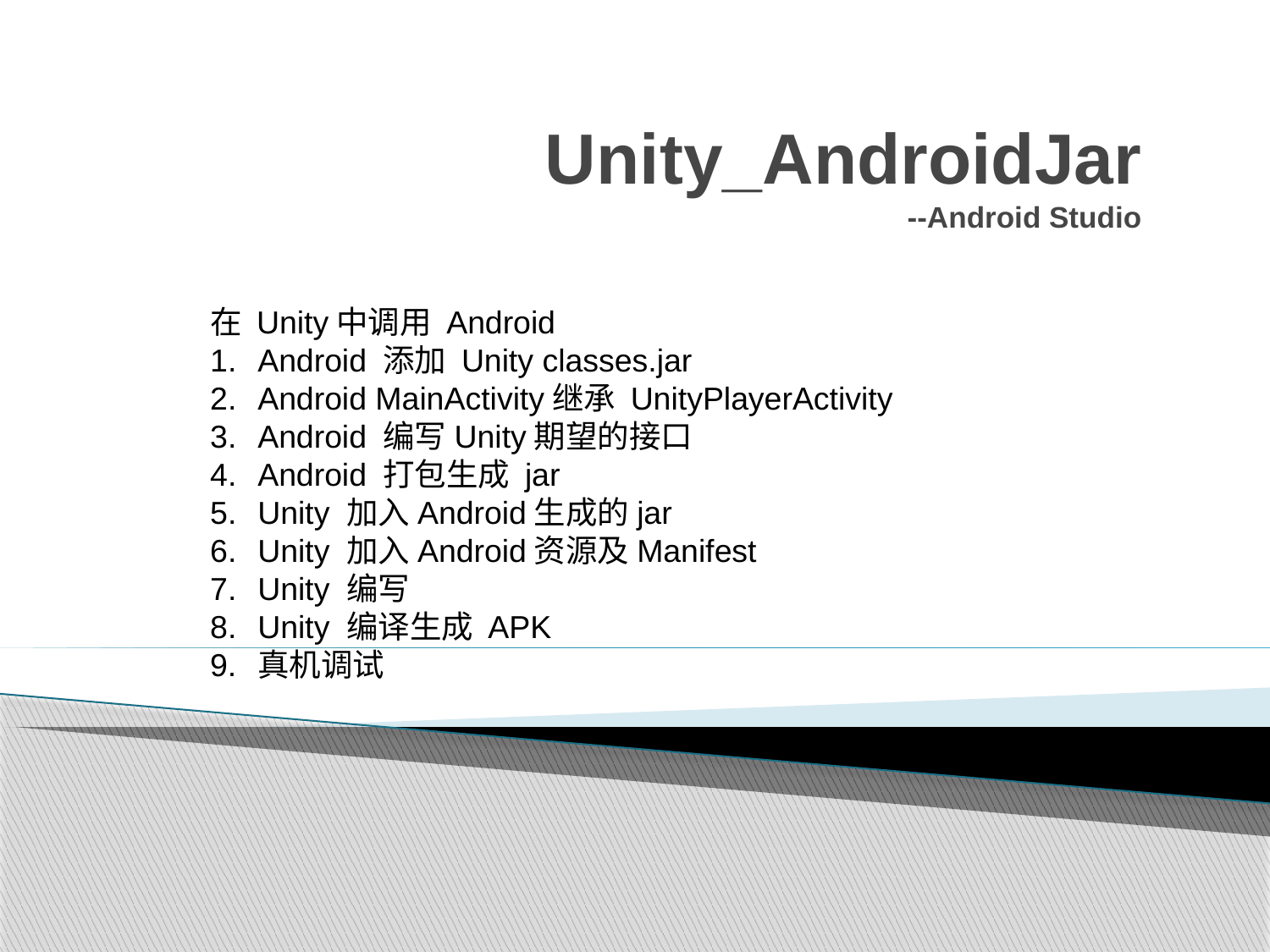

# Unity_AndroidJar --Android Studio
在 Unity中调用 Android
Android 添加 Unity classes.jar
Android MainActivity继承 UnityPlayerActivity
Android 编写Unity期望的接口
Android 打包生成 jar
Unity 加入Android生成的jar
Unity 加入Android资源及Manifest
Unity 编写
Unity 编译生成 APK
真机调试